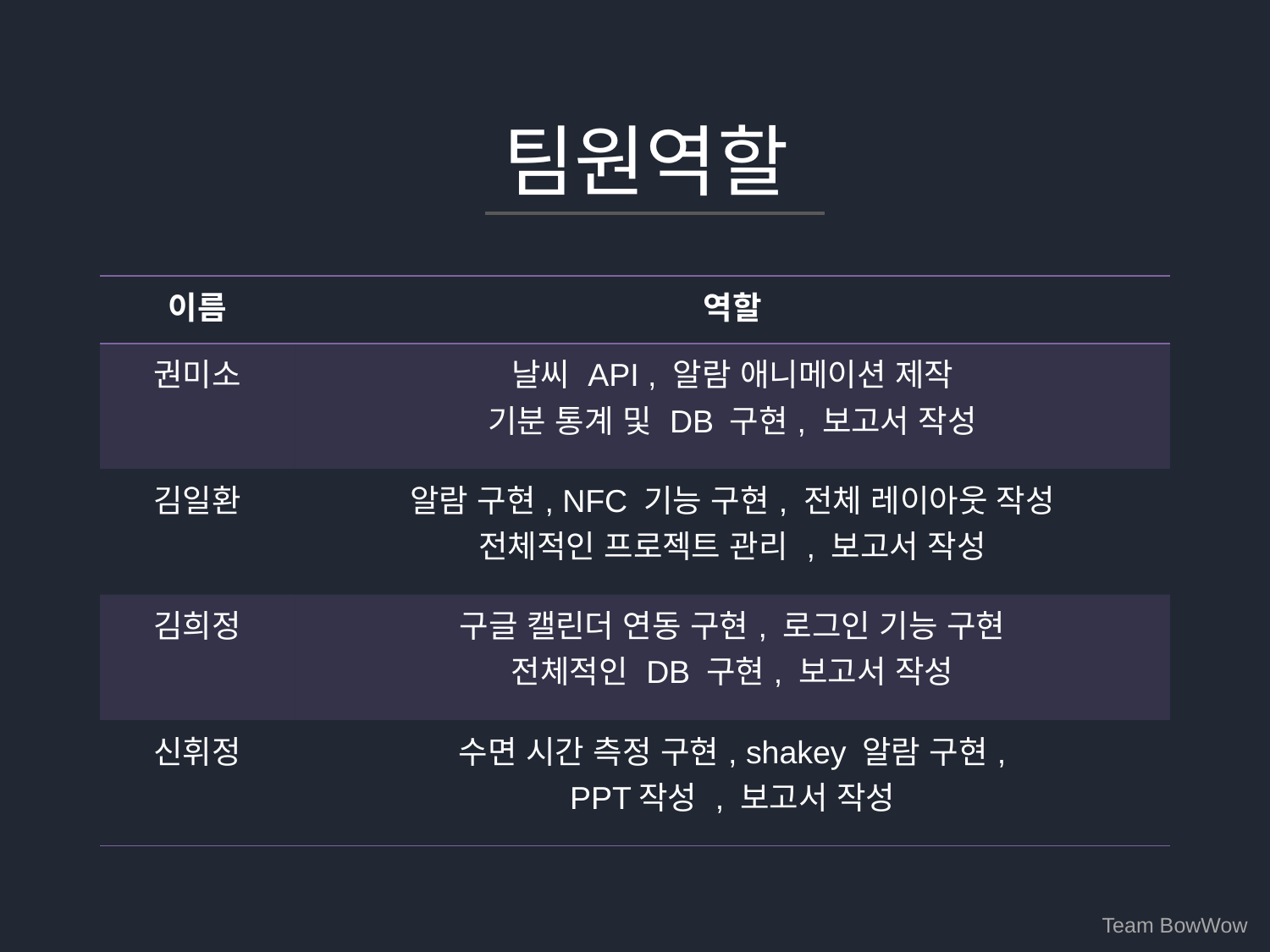

팀원역할
| 이름 | 역할 |
| --- | --- |
| 권미소 | 날씨 API , 알람 애니메이션 제작 기분 통계 및 DB 구현, 보고서 작성 |
| 김일환 | 알람 구현, NFC 기능 구현, 전체 레이아웃 작성 전체적인 프로젝트 관리 , 보고서 작성 |
| 김희정 | 구글 캘린더 연동 구현, 로그인 기능 구현 전체적인 DB 구현, 보고서 작성 |
| 신휘정 | 수면 시간 측정 구현, shakey 알람 구현, PPT작성 , 보고서 작성 |
Team BowWow